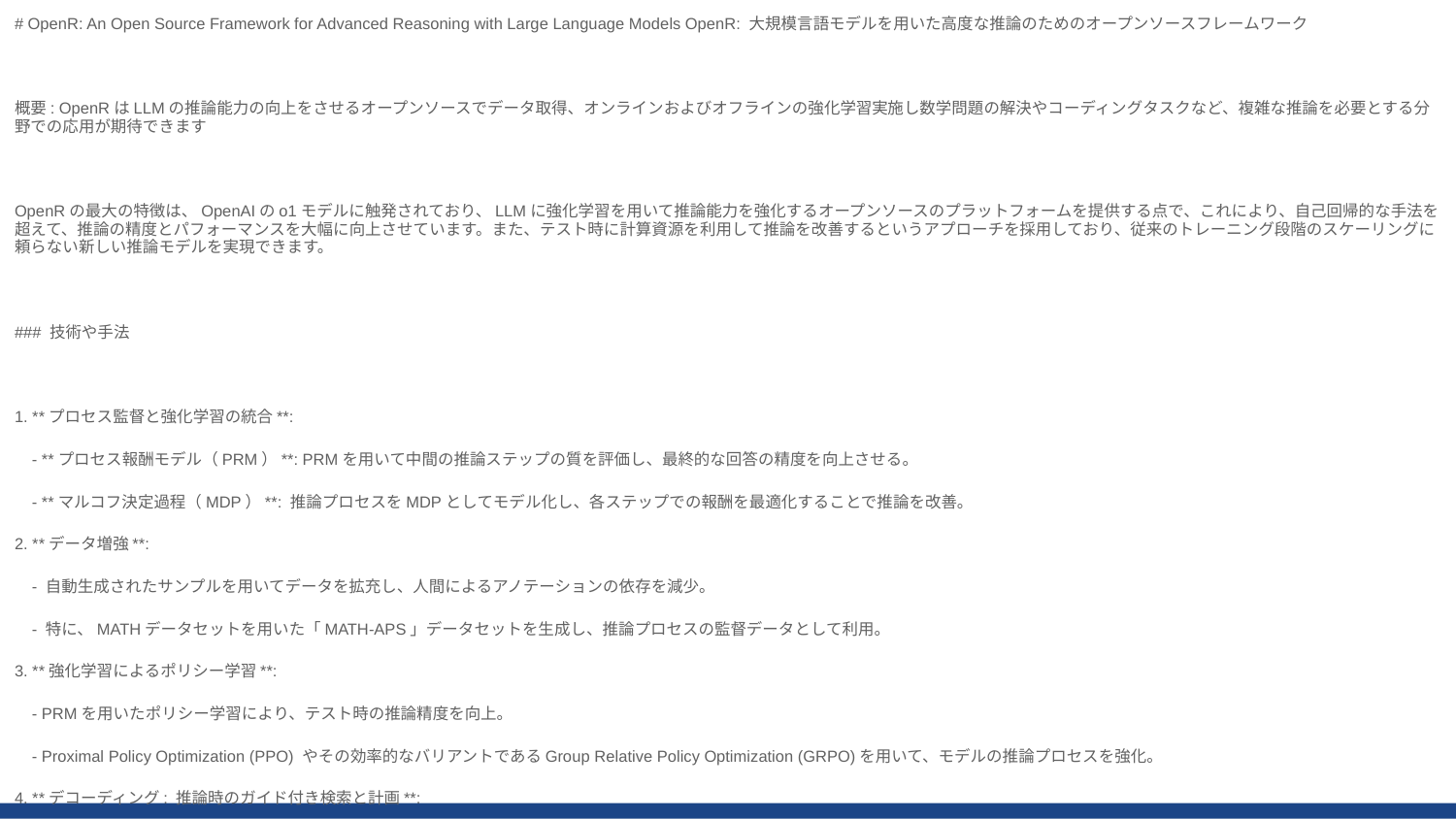

# OpenR: An Open Source Framework for Advanced Reasoning with Large Language Models OpenR: 大規模言語モデルを用いた高度な推論のためのオープンソースフレームワーク

概要: OpenRはLLMの推論能力の向上をさせるオープンソースでデータ取得、オンラインおよびオフラインの強化学習実施し数学問題の解決やコーディングタスクなど、複雑な推論を必要とする分野での応用が期待できます

OpenRの最大の特徴は、OpenAIのo1モデルに触発されており、LLMに強化学習を用いて推論能力を強化するオープンソースのプラットフォームを提供する点で、これにより、自己回帰的な手法を超えて、推論の精度とパフォーマンスを大幅に向上させています。また、テスト時に計算資源を利用して推論を改善するというアプローチを採用しており、従来のトレーニング段階のスケーリングに頼らない新しい推論モデルを実現できます。

### 技術や手法

1. **プロセス監督と強化学習の統合**:
    - **プロセス報酬モデル（PRM）**: PRMを用いて中間の推論ステップの質を評価し、最終的な回答の精度を向上させる。
    - **マルコフ決定過程（MDP）**: 推論プロセスをMDPとしてモデル化し、各ステップでの報酬を最適化することで推論を改善。
2. **データ増強**:
    - 自動生成されたサンプルを用いてデータを拡充し、人間によるアノテーションの依存を減少。
    - 特に、MATHデータセットを用いた「MATH-APS」データセットを生成し、推論プロセスの監督データとして利用。
3. **強化学習によるポリシー学習**:
    - PRMを用いたポリシー学習により、テスト時の推論精度を向上。
    - Proximal Policy Optimization (PPO) やその効率的なバリアントであるGroup Relative Policy Optimization (GRPO)を用いて、モデルの推論プロセスを強化。
4. **デコーディング: 推論時のガイド付き検索と計画**:
    - **Best-of-Nアプローチ**や**ビームサーチ**を用いて、テスト時に複数の候補から最も良い解を選択する。
    - **PRM-Last-Max**や**PRM-Min**などの手法で推論プロセスを最適化。

### 使用用途

OpenRは、数学問題の解決やコーディングタスクなど、複雑な推論を必要とする分野での応用が期待されています。また、プロセス監督を通じた高品質な推論データの生成が可能で、AIのセーフティ評価やアラインメントの改善にも寄与しています。